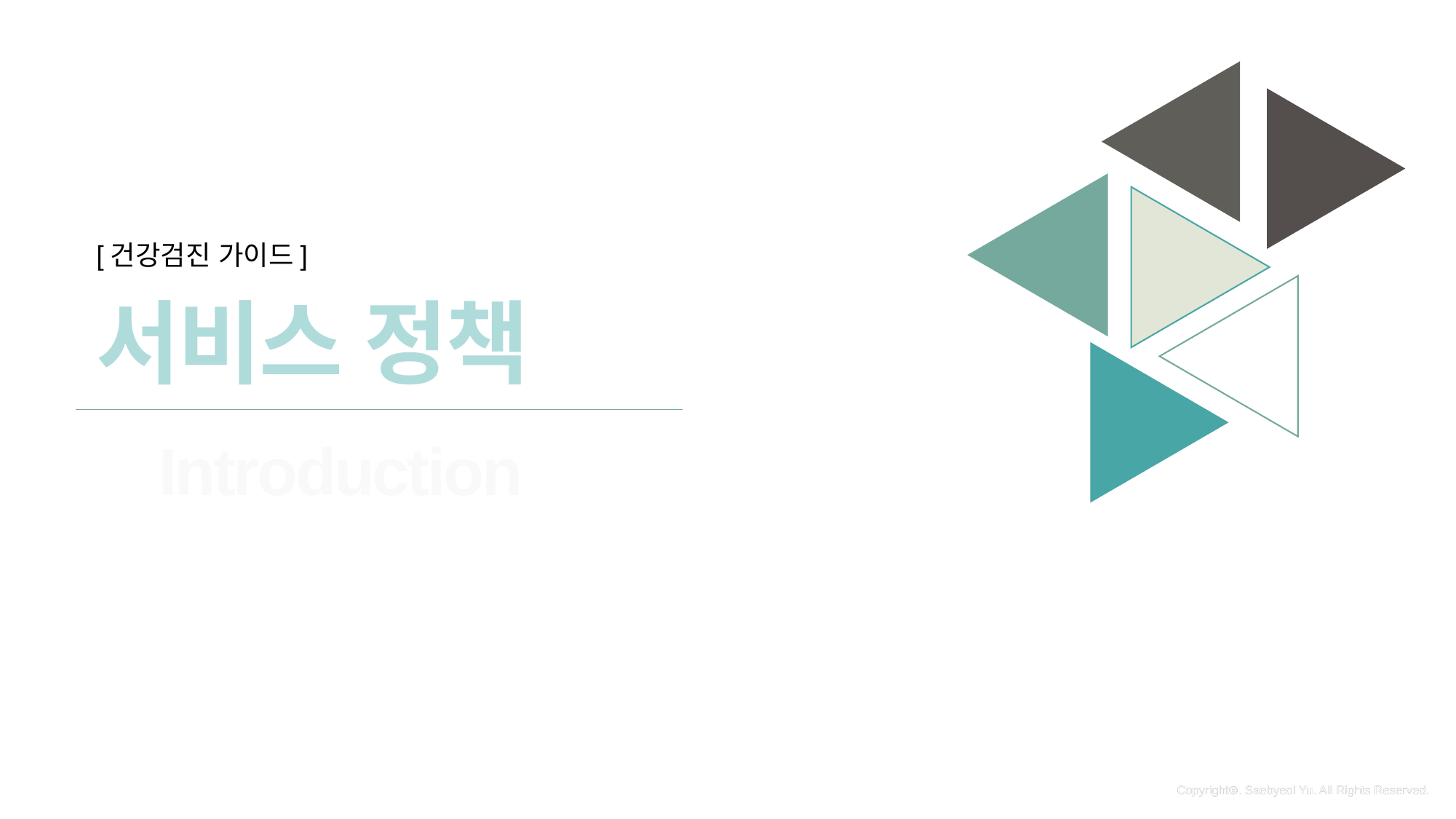

[건강검진 가이드]
서비스 정책
Introduction
Introduction
Copyrightⓒ. Saebyeol Yu. All Rights Reserved.